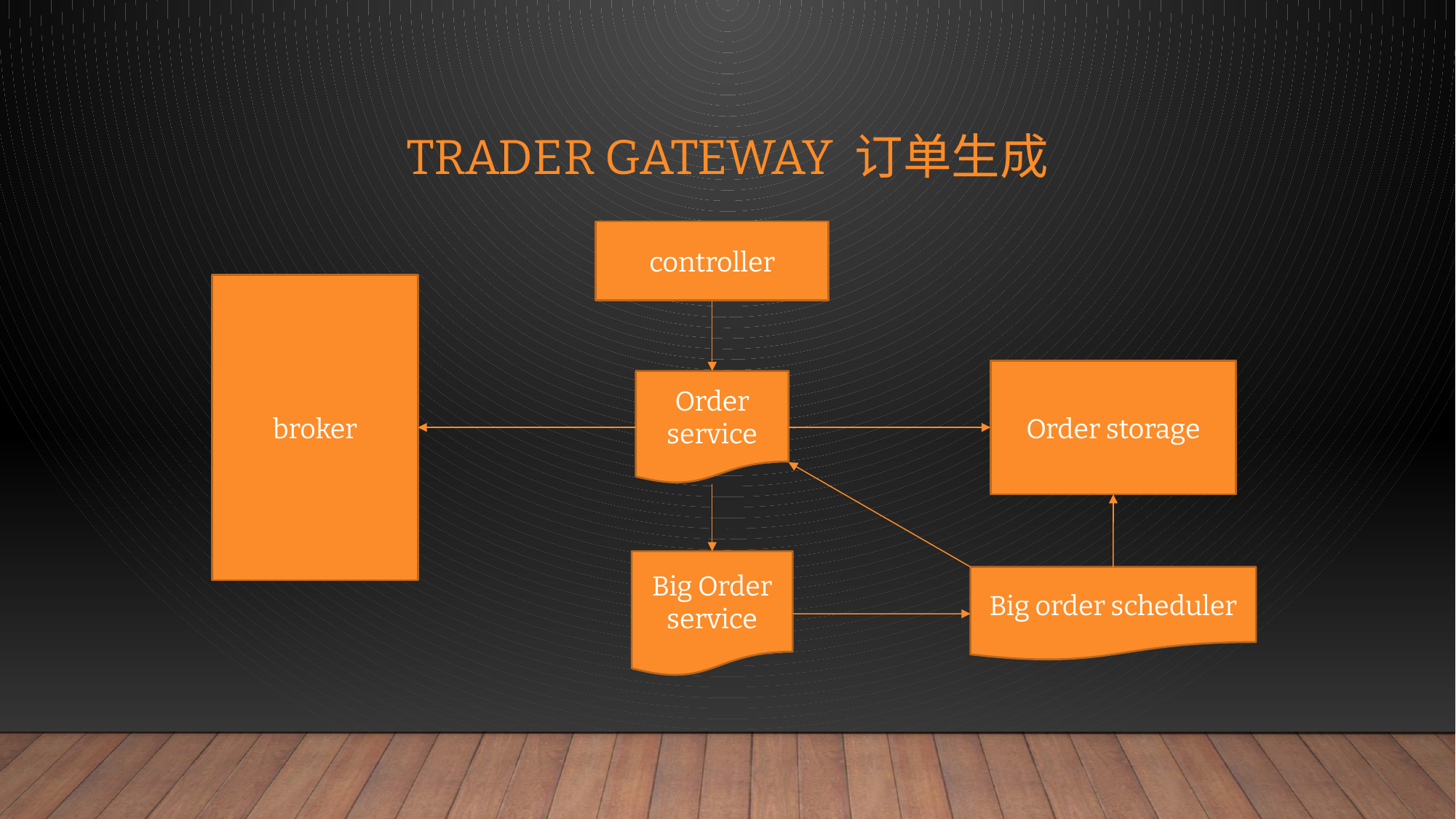

# Trader gateway 订单生成
controller
broker
Order storage
Order service
Big Order service
Big order scheduler